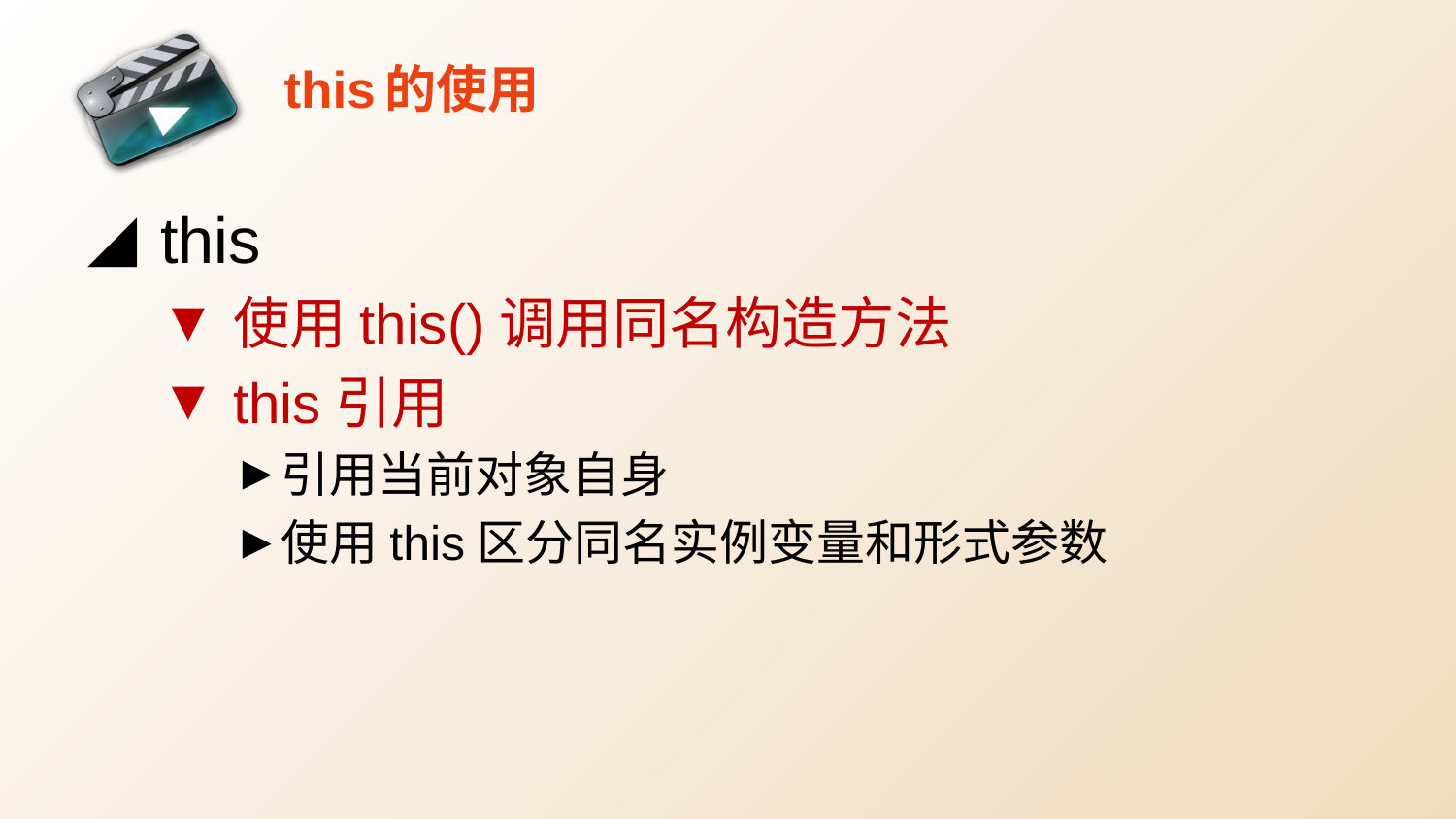

# this的使用
this
使用this()调用同名构造方法
this引用
引用当前对象自身
使用this区分同名实例变量和形式参数